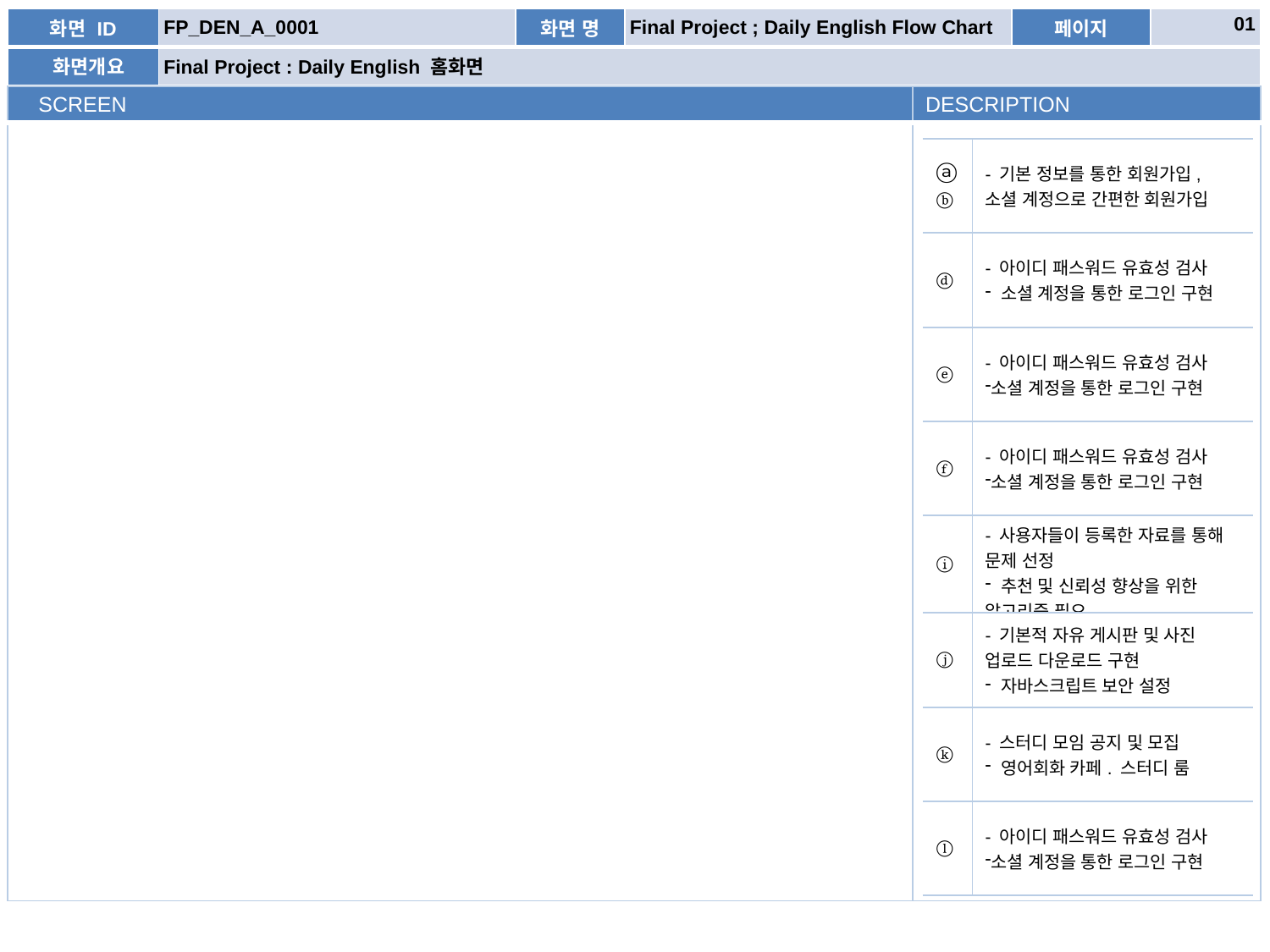

| 화면 ID | FP\_DEN\_A\_0001 | 화면 명 | Final Project ; Daily English Flow Chart | 페이지 | 01 |
| --- | --- | --- | --- | --- | --- |
| 화면개요 | Final Project : Daily English 홈화면 |  |  |  |  |
| SCREEN | DESCRIPTION |
| --- | --- |
|  |  |
| ⓐ ⓑ | - 기본 정보를 통한 회원가입, 소셜 계정으로 간편한 회원가입 |
| --- | --- |
| ⓓ | - 아이디 패스워드 유효성 검사 소셜 계정을 통한 로그인 구현 |
| ⓔ | - 아이디 패스워드 유효성 검사 소셜 계정을 통한 로그인 구현 |
| ⓕ | - 아이디 패스워드 유효성 검사 소셜 계정을 통한 로그인 구현 |
| ⓘ | - 사용자들이 등록한 자료를 통해 문제 선정 추천 및 신뢰성 향상을 위한 알고리즘 필요 |
| ⓙ | - 기본적 자유 게시판 및 사진 업로드 다운로드 구현 자바스크립트 보안 설정 |
| ⓚ | - 스터디 모임 공지 및 모집 영어회화 카페. 스터디 룸 |
| ⓛ | - 아이디 패스워드 유효성 검사 소셜 계정을 통한 로그인 구현 |
ⓐⓑⓒⓓⓔⓕⓖⓗⓘⓙⓚⓛⓜⓝ